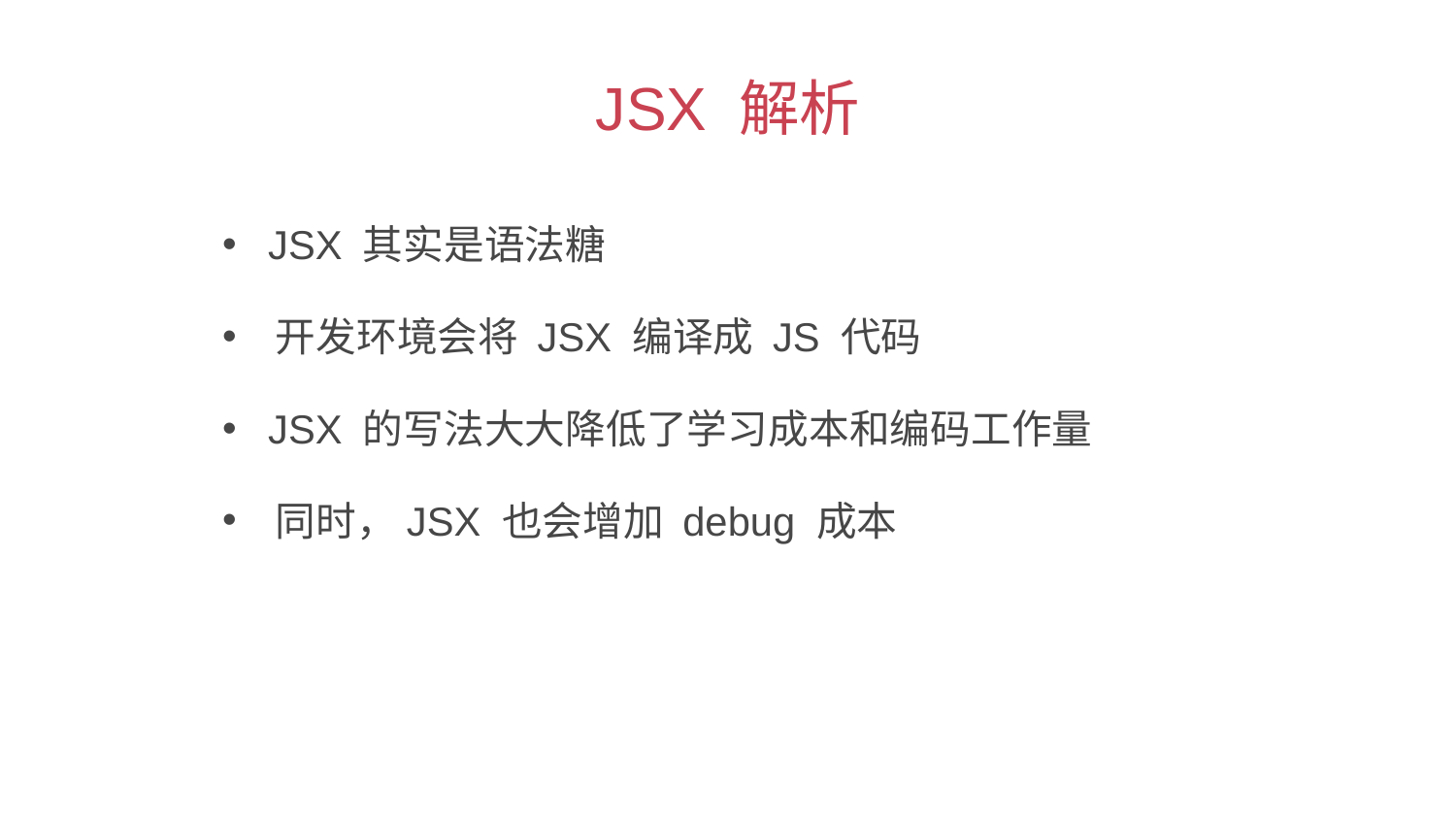

JSX 解析
 JSX 其实是语法糖
 开发环境会将 JSX 编译成 JS 代码
 JSX 的写法大大降低了学习成本和编码工作量
 同时，JSX 也会增加 debug 成本